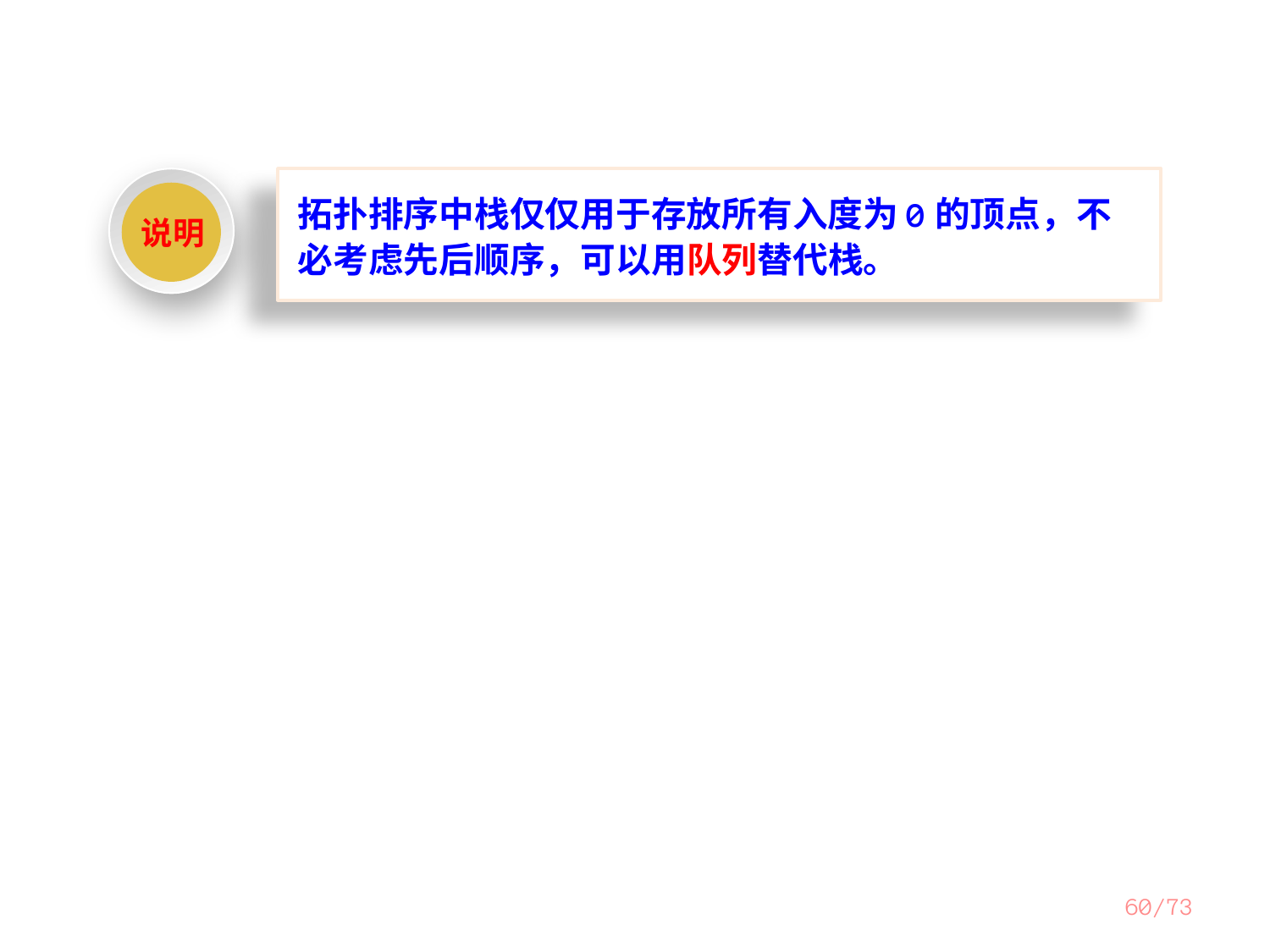

说明
拓扑排序中栈仅仅用于存放所有入度为0的顶点，不必考虑先后顺序，可以用队列替代栈。
60/73